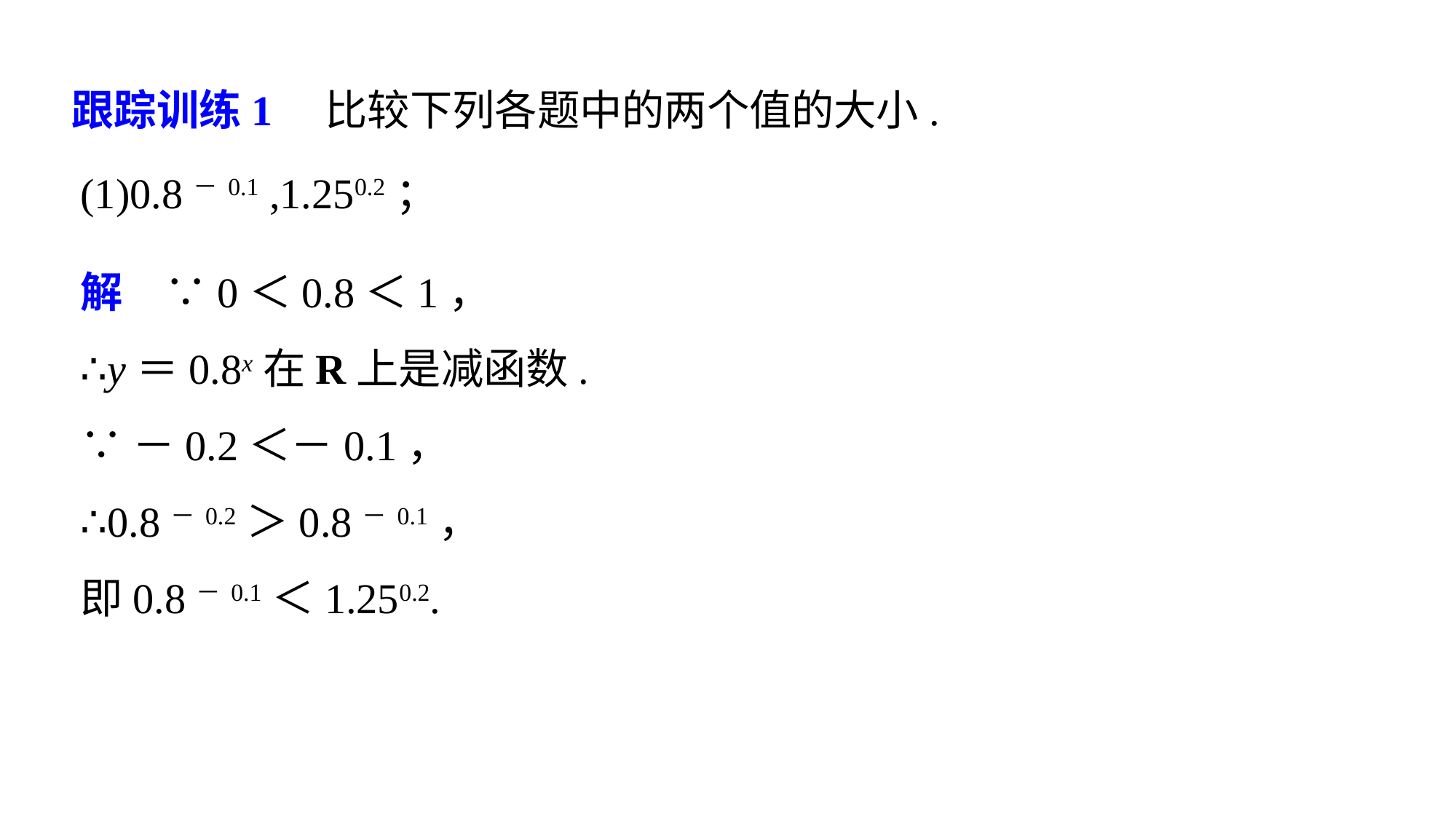

跟踪训练1　比较下列各题中的两个值的大小.
(1)0.8－0.1 ,1.250.2；
解　∵0＜0.8＜1，
∴y＝0.8x在R上是减函数.
∵－0.2＜－0.1，
∴0.8－0.2＞0.8－0.1，
即0.8－0.1＜1.250.2.